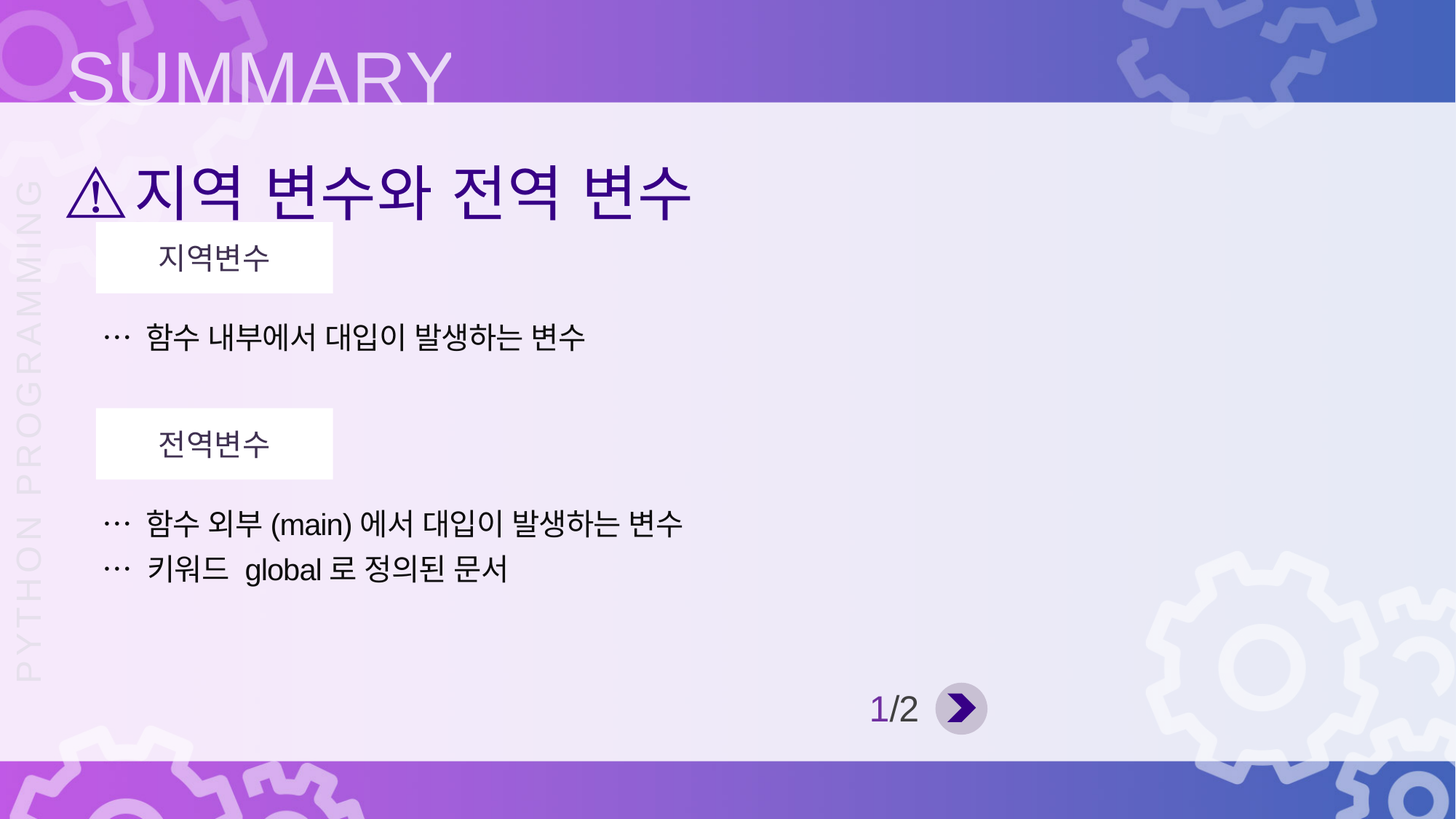

지역 변수와 전역 변수
지역변수
… 함수 내부에서 대입이 발생하는 변수
전역변수
… 함수 외부(main)에서 대입이 발생하는 변수
… 키워드 global로 정의된 문서
1/2